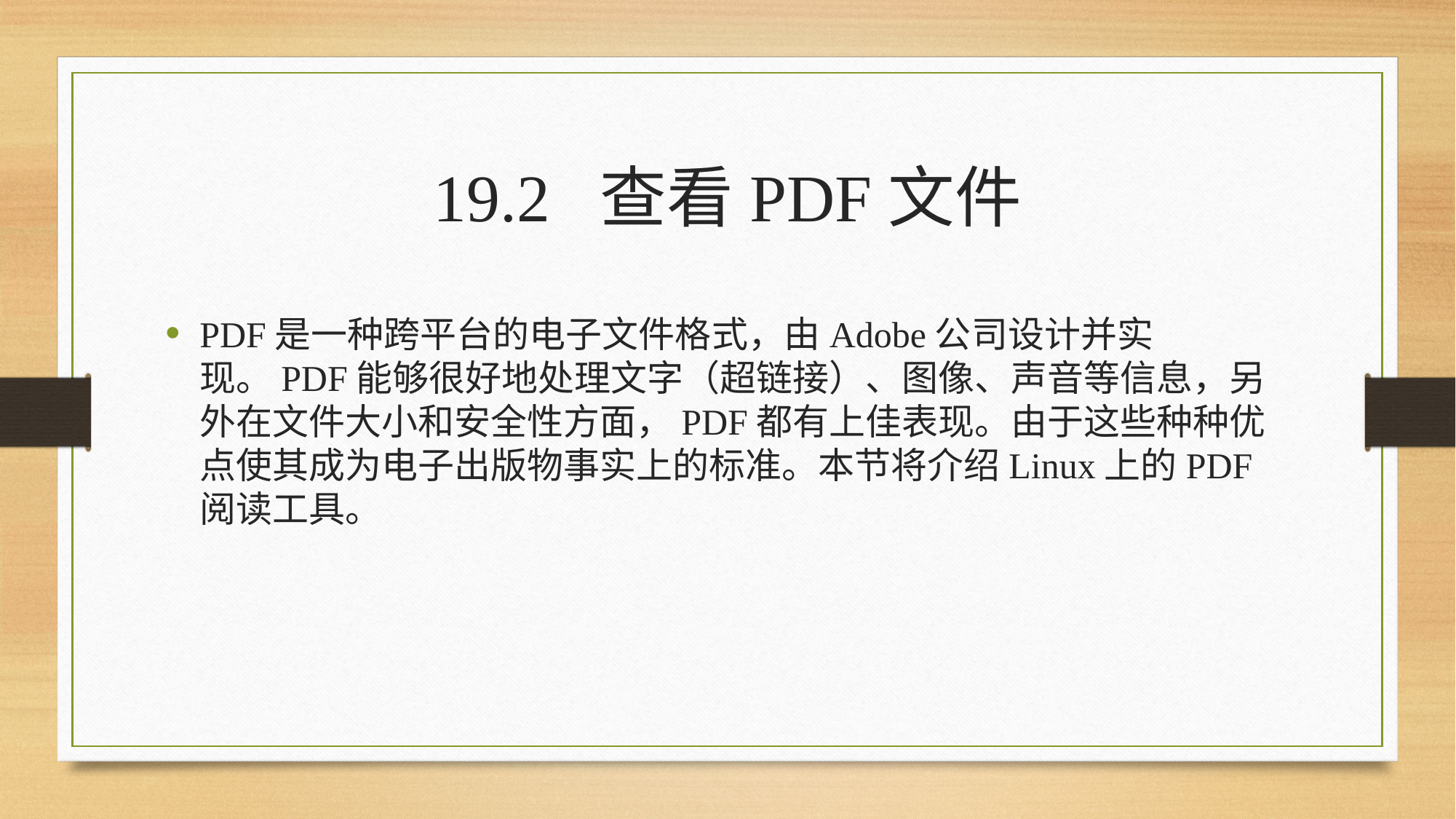

# 19.2  查看PDF文件
PDF是一种跨平台的电子文件格式，由Adobe公司设计并实现。PDF能够很好地处理文字（超链接）、图像、声音等信息，另外在文件大小和安全性方面，PDF都有上佳表现。由于这些种种优点使其成为电子出版物事实上的标准。本节将介绍Linux上的PDF阅读工具。